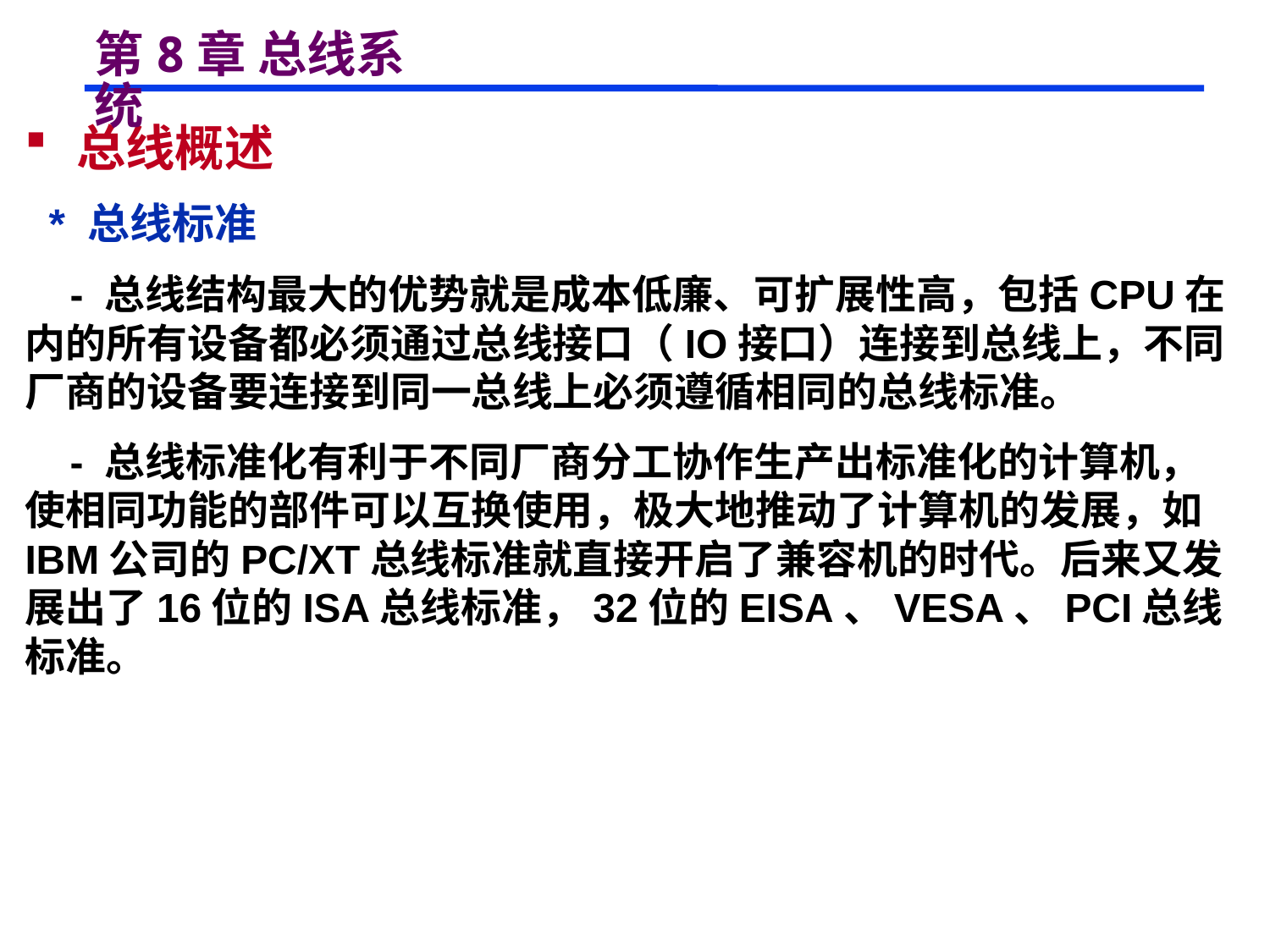

# 第8章 总线系统
 总线概述
  * 总线标准
    - 总线结构最大的优势就是成本低廉、可扩展性高，包括CPU在内的所有设备都必须通过总线接口（IO接口）连接到总线上，不同厂商的设备要连接到同一总线上必须遵循相同的总线标准。
    - 总线标准化有利于不同厂商分工协作生产出标准化的计算机，使相同功能的部件可以互换使用，极大地推动了计算机的发展，如IBM公司的PC/XT总线标准就直接开启了兼容机的时代。后来又发展出了16位的ISA总线标准，32位的EISA、VESA、PCI总线标准。